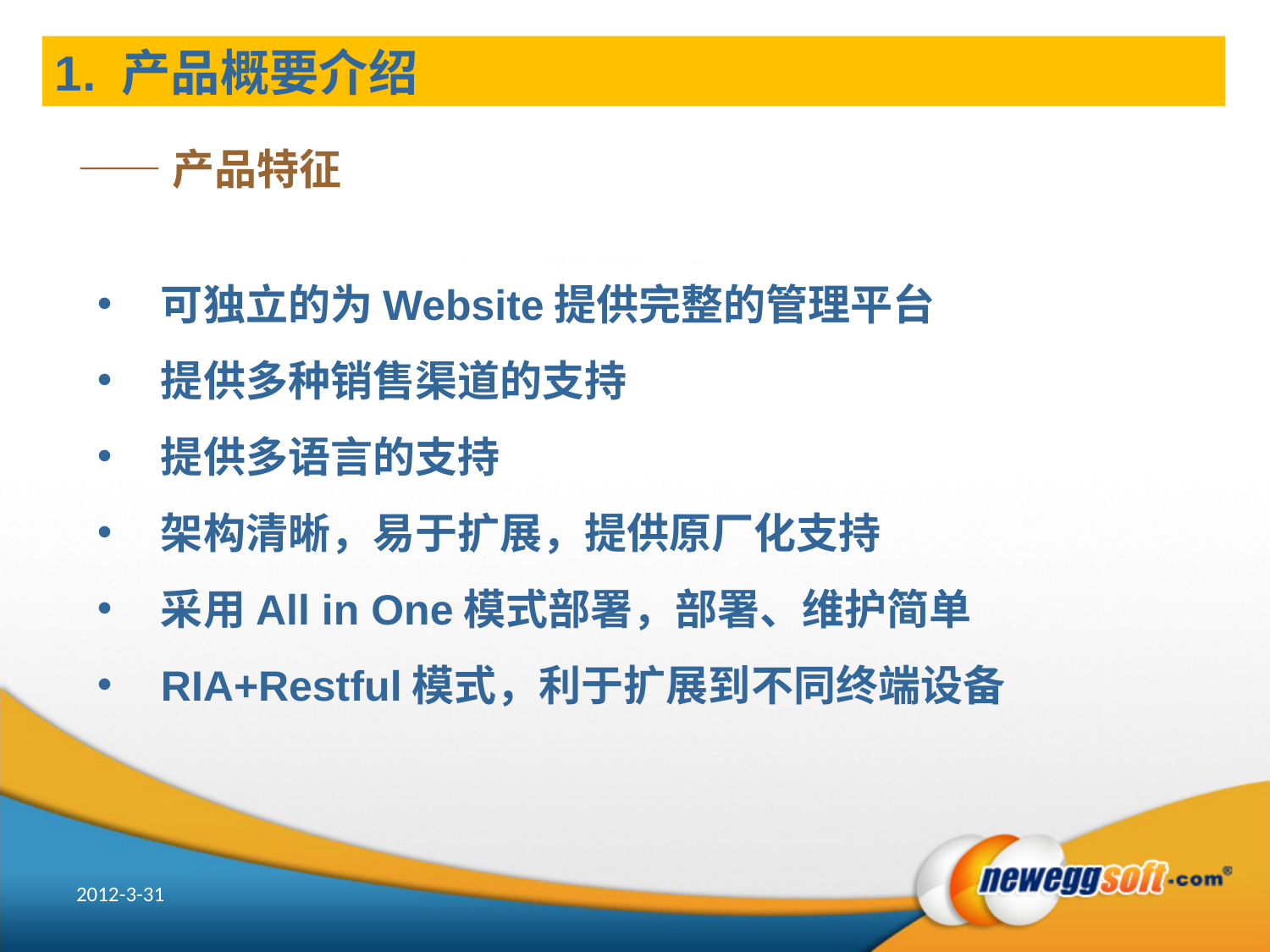

1. 产品概要介绍
——产品特征
可独立的为Website提供完整的管理平台
提供多种销售渠道的支持
提供多语言的支持
架构清晰，易于扩展，提供原厂化支持
采用All in One模式部署，部署、维护简单
RIA+Restful模式，利于扩展到不同终端设备

2012-3-31